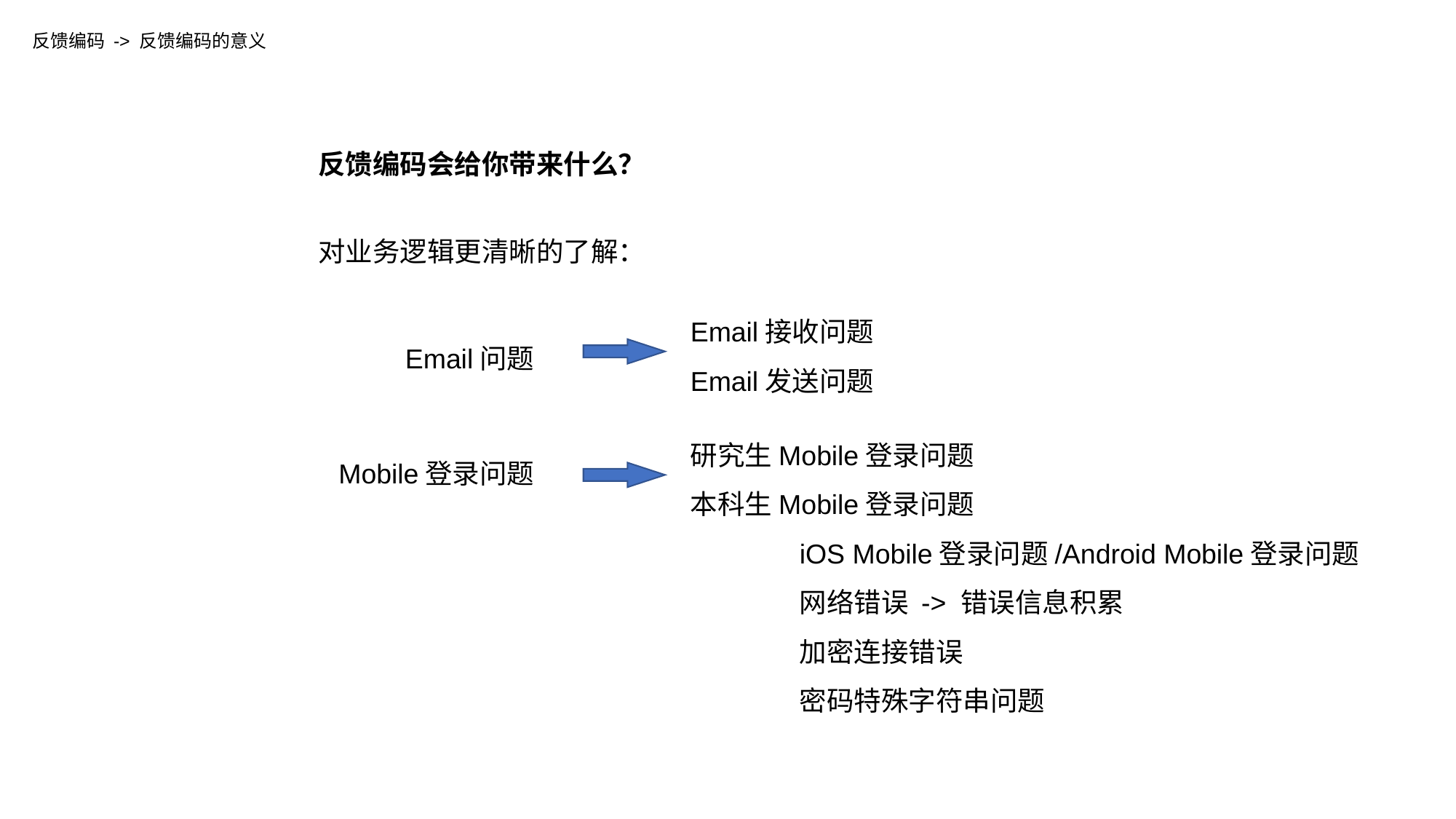

反馈编码 -> 反馈编码的意义
反馈编码会给你带来什么？
对业务逻辑更清晰的了解：
Email接收问题
Email发送问题
Email问题

研究生Mobile登录问题
本科生Mobile登录问题
	iOS Mobile登录问题/Android Mobile登录问题
	网络错误 -> 错误信息积累
	加密连接错误
	密码特殊字符串问题
Mobile登录问题